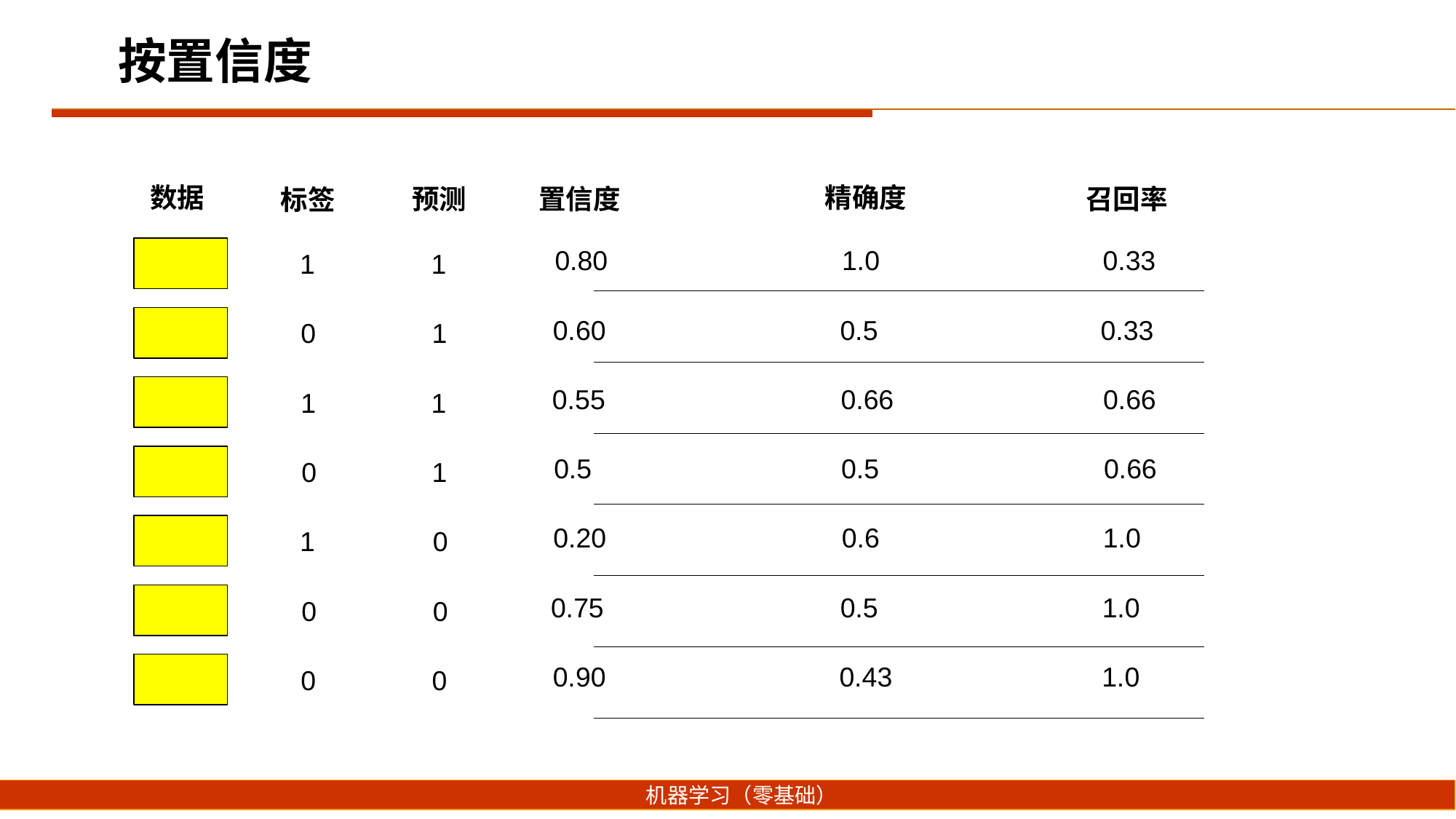

按置信度
数据
精确度
预测
置信度
召回率
标签

0.80
1.0
0.33
1
1

0.60
0.5
0.33
0
1

0.55
0.66
0.66
1
1

0.5
0.5
0.66
0
1

0.20
0.6
1.0
1
0

0.75
0.5
1.0
0
0

0.90
0.43
1.0
0
0